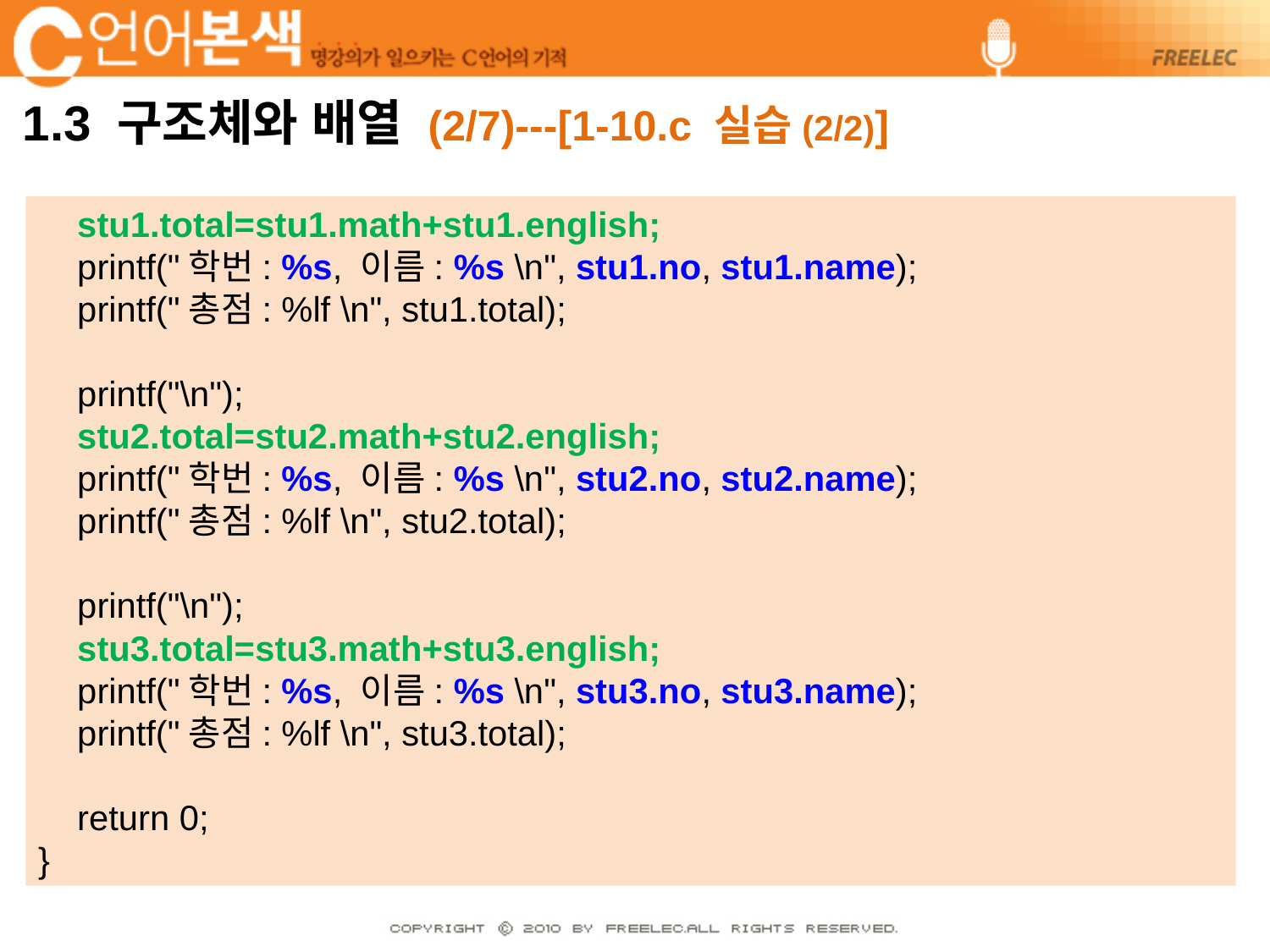

# 1.3 구조체와 배열 (2/7)---[1-10.c 실습(2/2)]
    stu1.total=stu1.math+stu1.english;
    printf("학번: %s, 이름: %s \n", stu1.no, stu1.name);
    printf("총점: %lf \n", stu1.total);

    printf("\n");
    stu2.total=stu2.math+stu2.english;
    printf("학번: %s, 이름: %s \n", stu2.no, stu2.name);
    printf("총점: %lf \n", stu2.total);

    printf("\n");
    stu3.total=stu3.math+stu3.english;
    printf("학번: %s, 이름: %s \n", stu3.no, stu3.name);
    printf("총점: %lf \n", stu3.total);

    return 0;
}